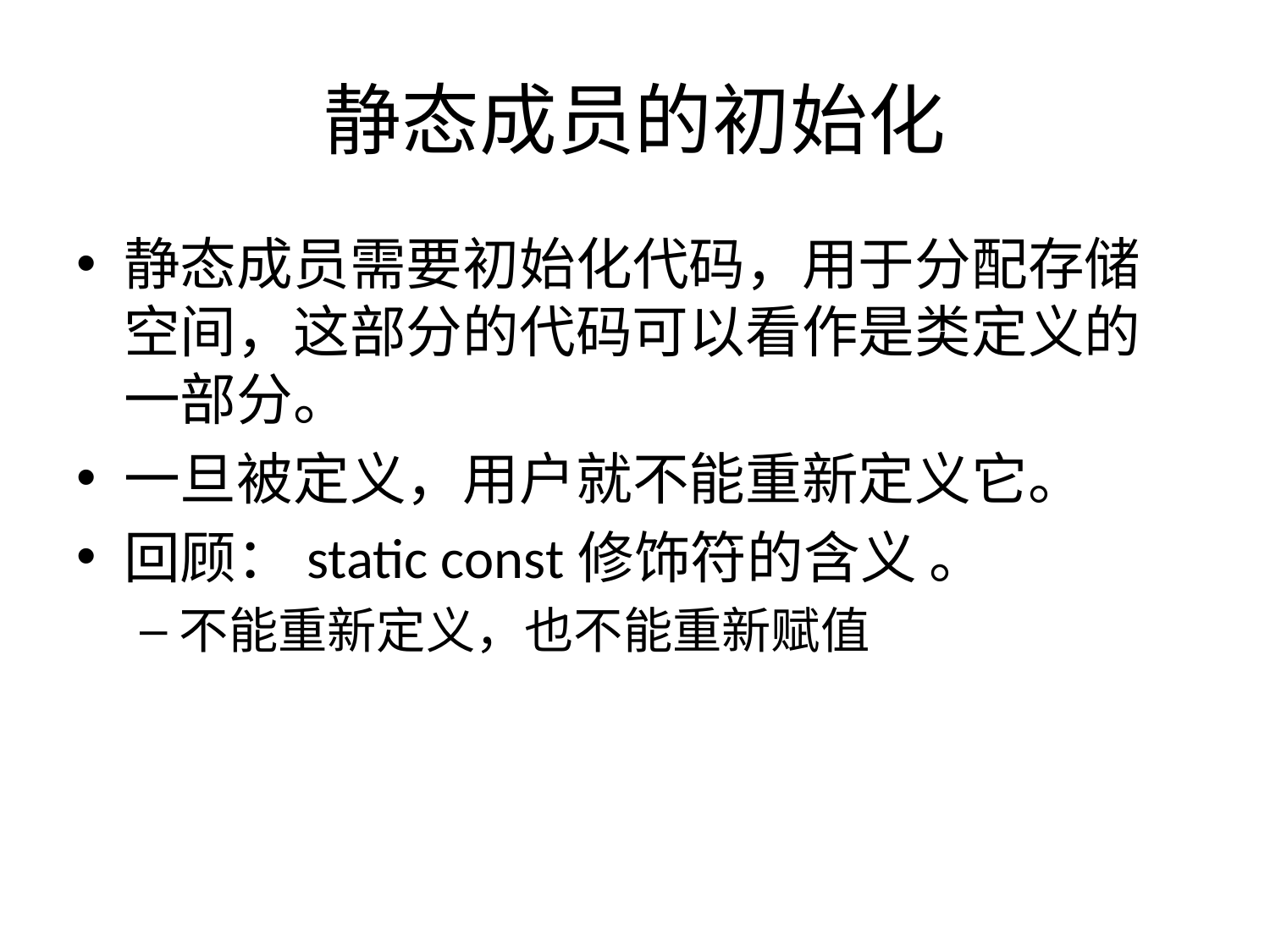

# 静态成员的初始化
静态成员需要初始化代码，用于分配存储空间，这部分的代码可以看作是类定义的一部分。
一旦被定义，用户就不能重新定义它。
回顾：static const修饰符的含义 。
不能重新定义，也不能重新赋值